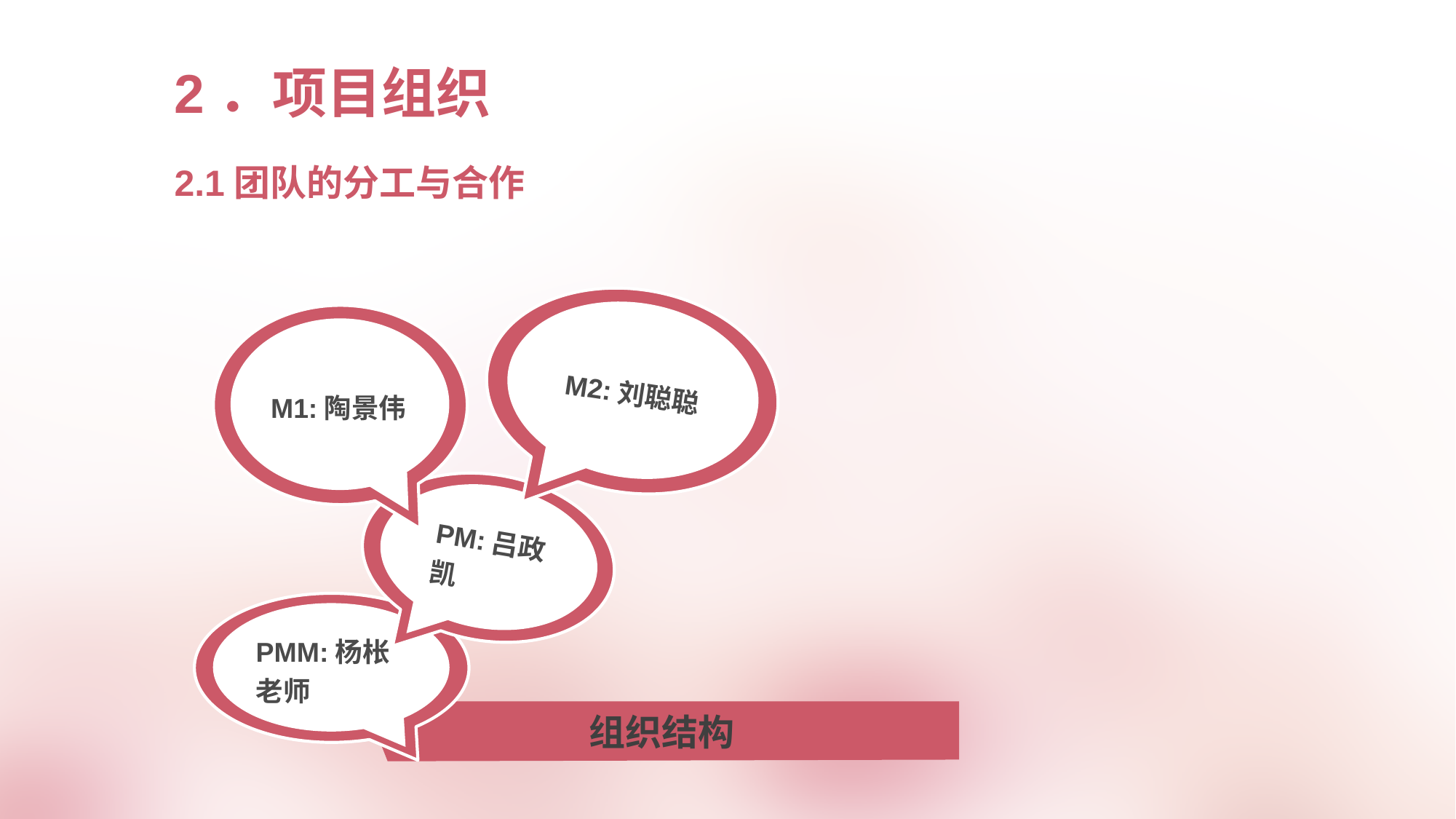

2．项目组织
2.1团队的分工与合作

M2:刘聪聪

M1:陶景伟

PM:吕政凯

PMM:杨枨老师
组织结构